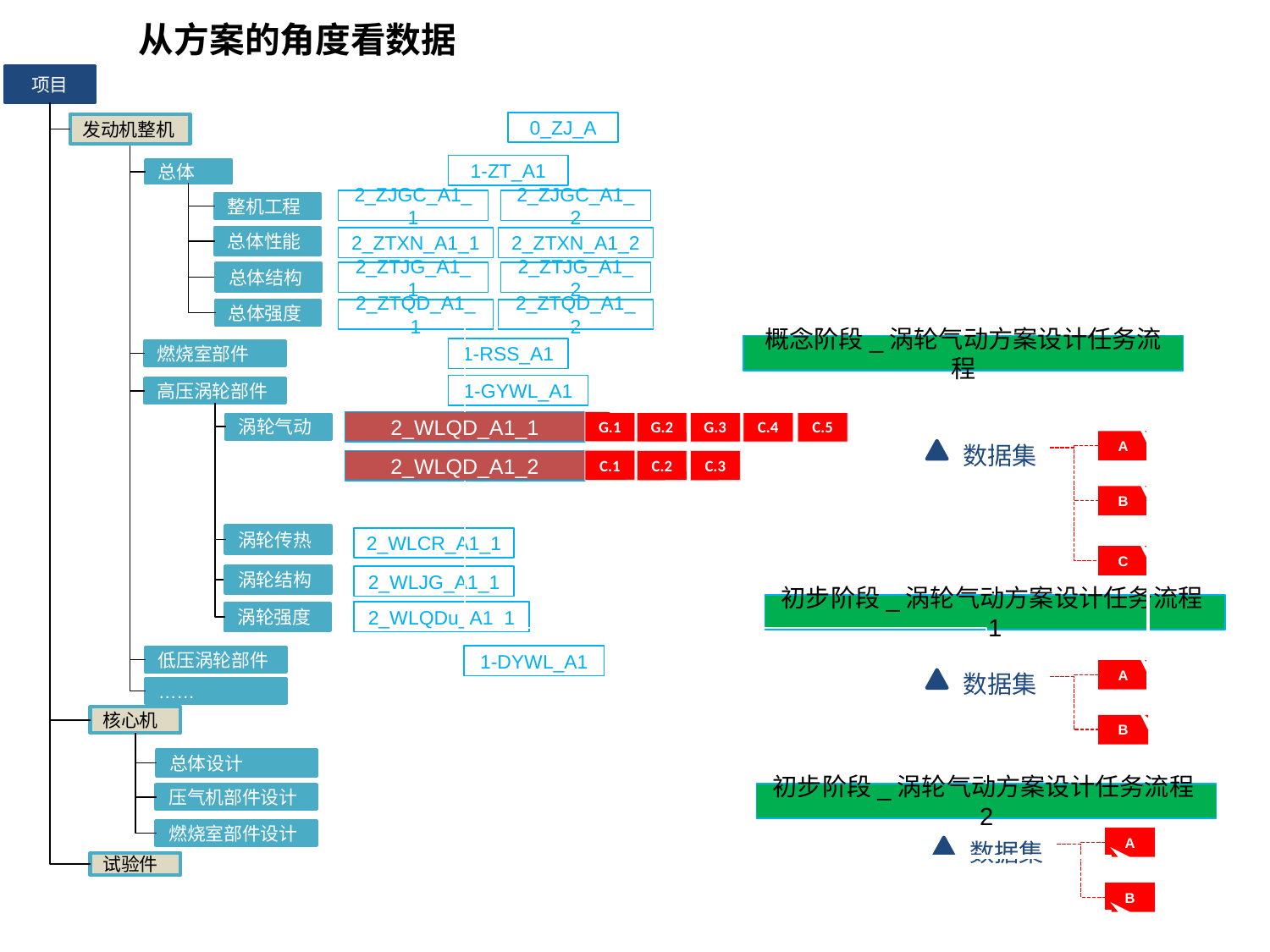

从方案的角度看数据
项目
0_ZJ_A
发动机整机
1-ZT_A1
总体
2_ZJGC_A1_1
2_ZJGC_A1_2
整机工程
总体性能
2_ZTXN_A1_1
2_ZTXN_A1_2
2_ZTJG_A1_1
2_ZTJG_A1_2
总体结构
2_ZTQD_A1_1
2_ZTQD_A1_2
总体强度
概念阶段_涡轮气动方案设计任务流程
1-RSS_A1
燃烧室部件
1-GYWL_A1
高压涡轮部件
G.1
2_WLQD_A1_1
初步阶段_涡轮气动方案设计任务流程1
G.2
G.3
C.4
C.5
涡轮气动
数据集

A
C.1
2_WLQD_A1_2
C.2
C.3
初步阶段_涡轮气动方案设计任务流程2
B
涡轮传热
2_WLCR_A1_1
C
涡轮结构
2_WLJG_A1_1
2_WLQDu_A1_1
涡轮强度
1-DYWL_A1
低压涡轮部件
数据集

A
……
核心机
B
总体设计
压气机部件设计
数据集

燃烧室部件设计
A
试验件
B